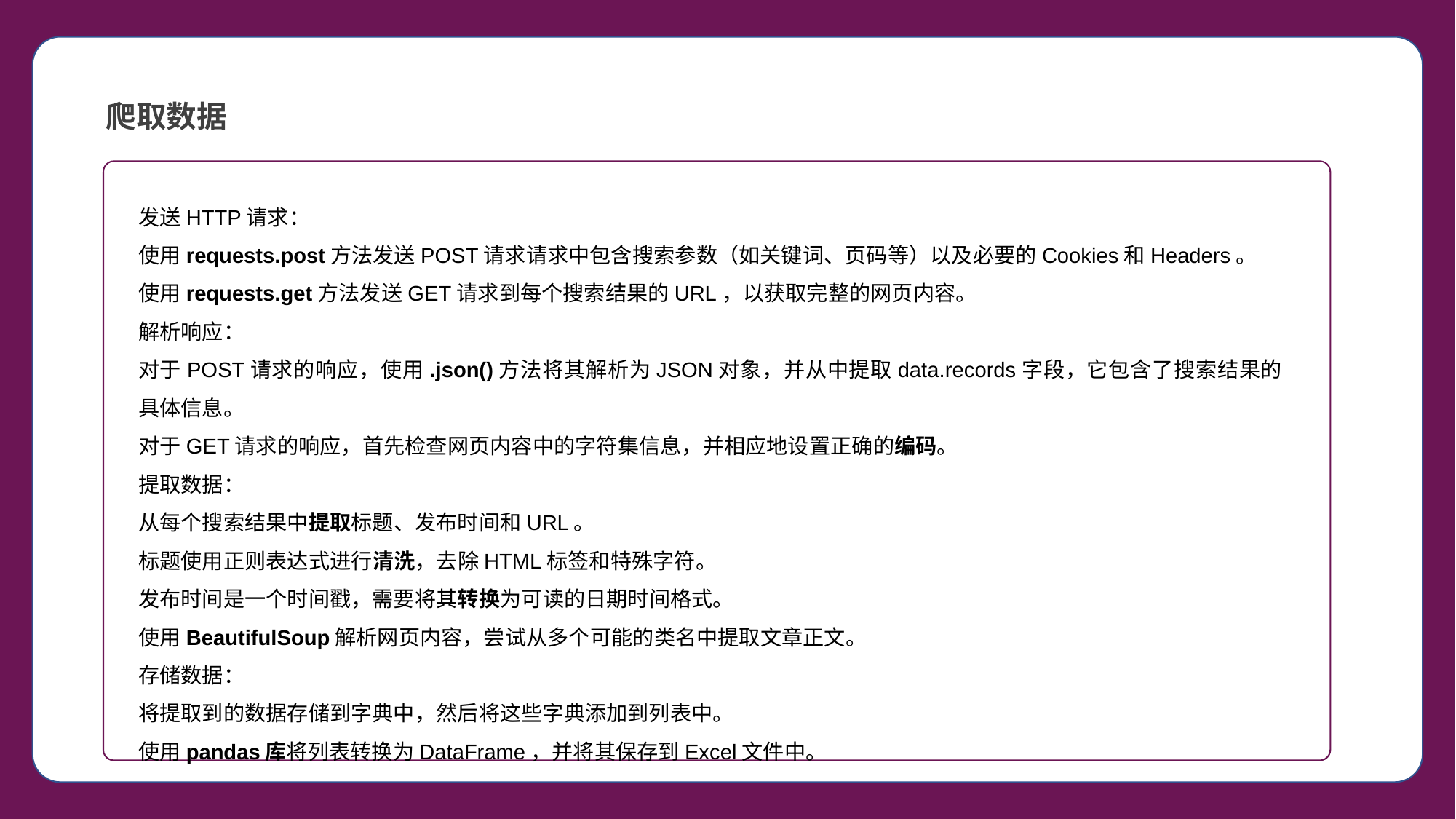

爬取数据
其中views是每个⻚⾯的其中views是每个⻚⾯的代码，components是⽹⻚代码可以嵌⼊ews是每个⻚
App.vue是项⽬的主⼊⼝。代码，components是⽹⻚代码可以嵌⼊的模块，
App.vue是项⽬的主⼊⼝。
发送HTTP请求：
使用requests.post方法发送POST请求请求中包含搜索参数（如关键词、页码等）以及必要的Cookies和Headers。
使用requests.get方法发送GET请求到每个搜索结果的URL，以获取完整的网页内容。
解析响应：
对于POST请求的响应，使用.json()方法将其解析为JSON对象，并从中提取data.records字段，它包含了搜索结果的具体信息。
对于GET请求的响应，首先检查网页内容中的字符集信息，并相应地设置正确的编码。
提取数据：
从每个搜索结果中提取标题、发布时间和URL。
标题使用正则表达式进行清洗，去除HTML标签和特殊字符。
发布时间是一个时间戳，需要将其转换为可读的日期时间格式。
使用BeautifulSoup解析网页内容，尝试从多个可能的类名中提取文章正文。
存储数据：
将提取到的数据存储到字典中，然后将这些字典添加到列表中。
使用pandas库将列表转换为DataFrame，并将其保存到Excel文件中。